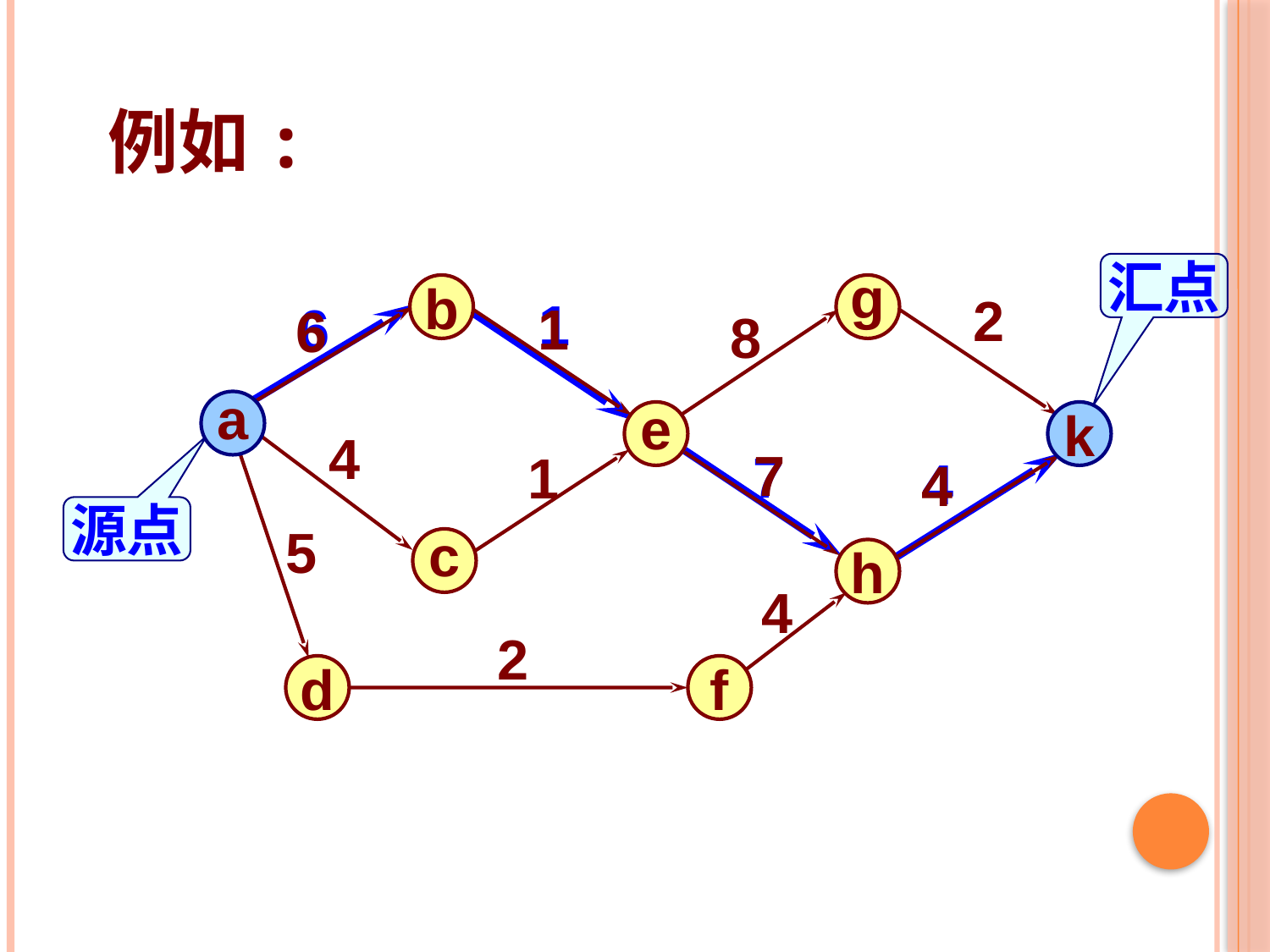

# 例如:
汇点
b
g
2
1
6
8

a
e
k
4
7
1

4

源点
5
c
h
4

2
d
f

1
6

7
4